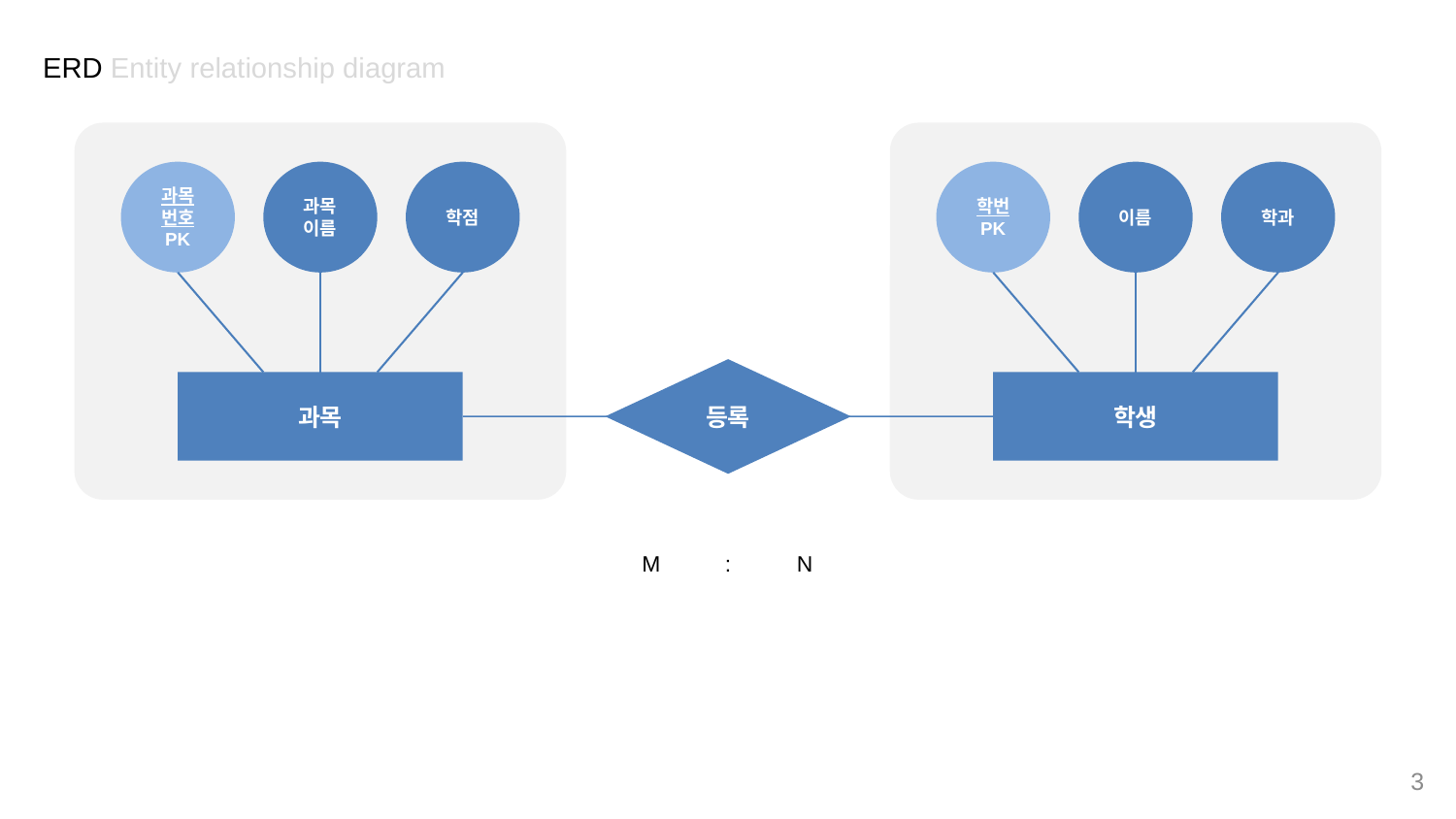

ERD Entity relationship diagram

과목
번호
PK
과목
이름
학점
과목

학번
PK
이름
학과
학생
등록
M
N
:
3